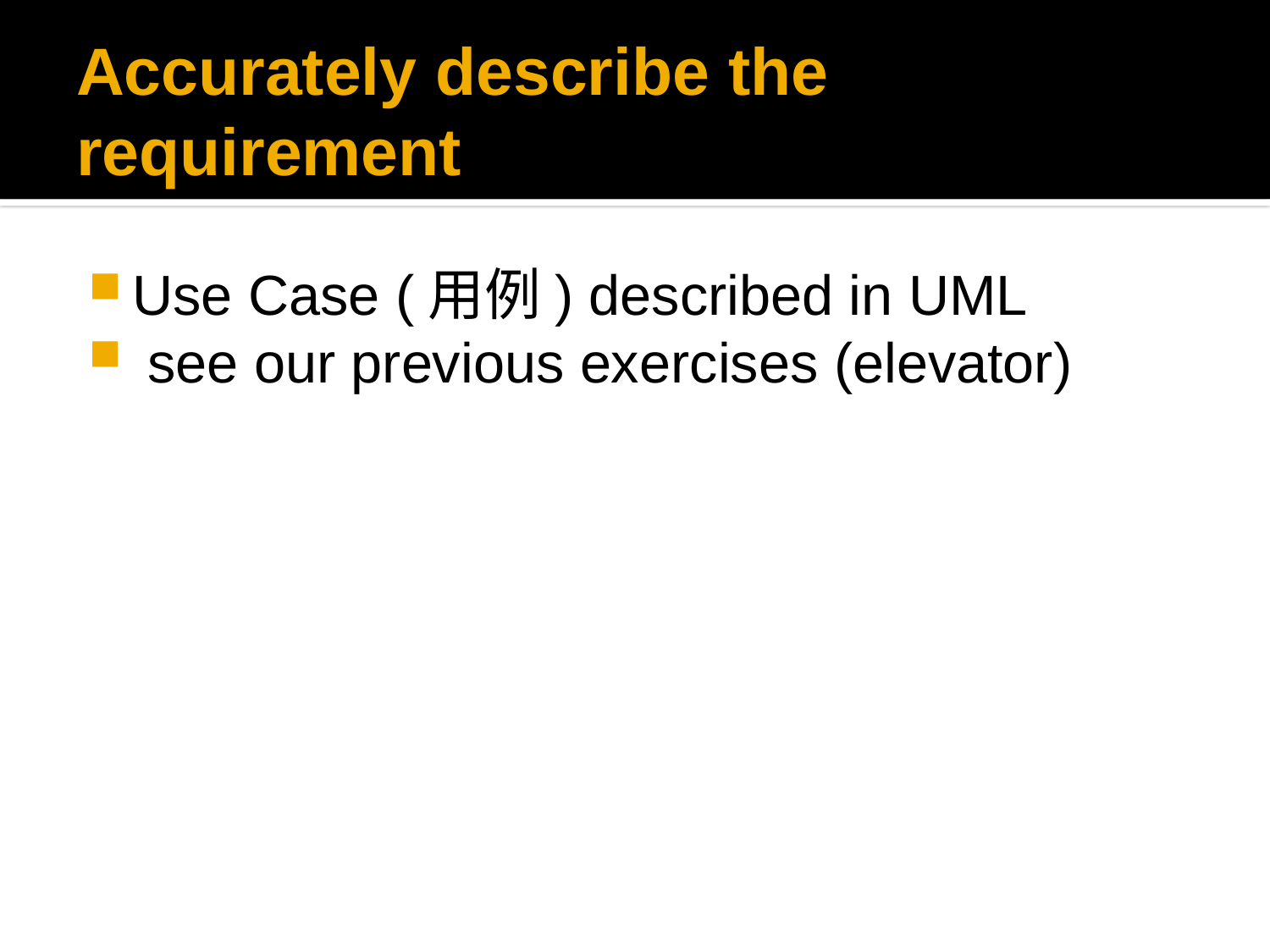

# Accurately describe the requirement
Use Case (用例) described in UML
 see our previous exercises (elevator)